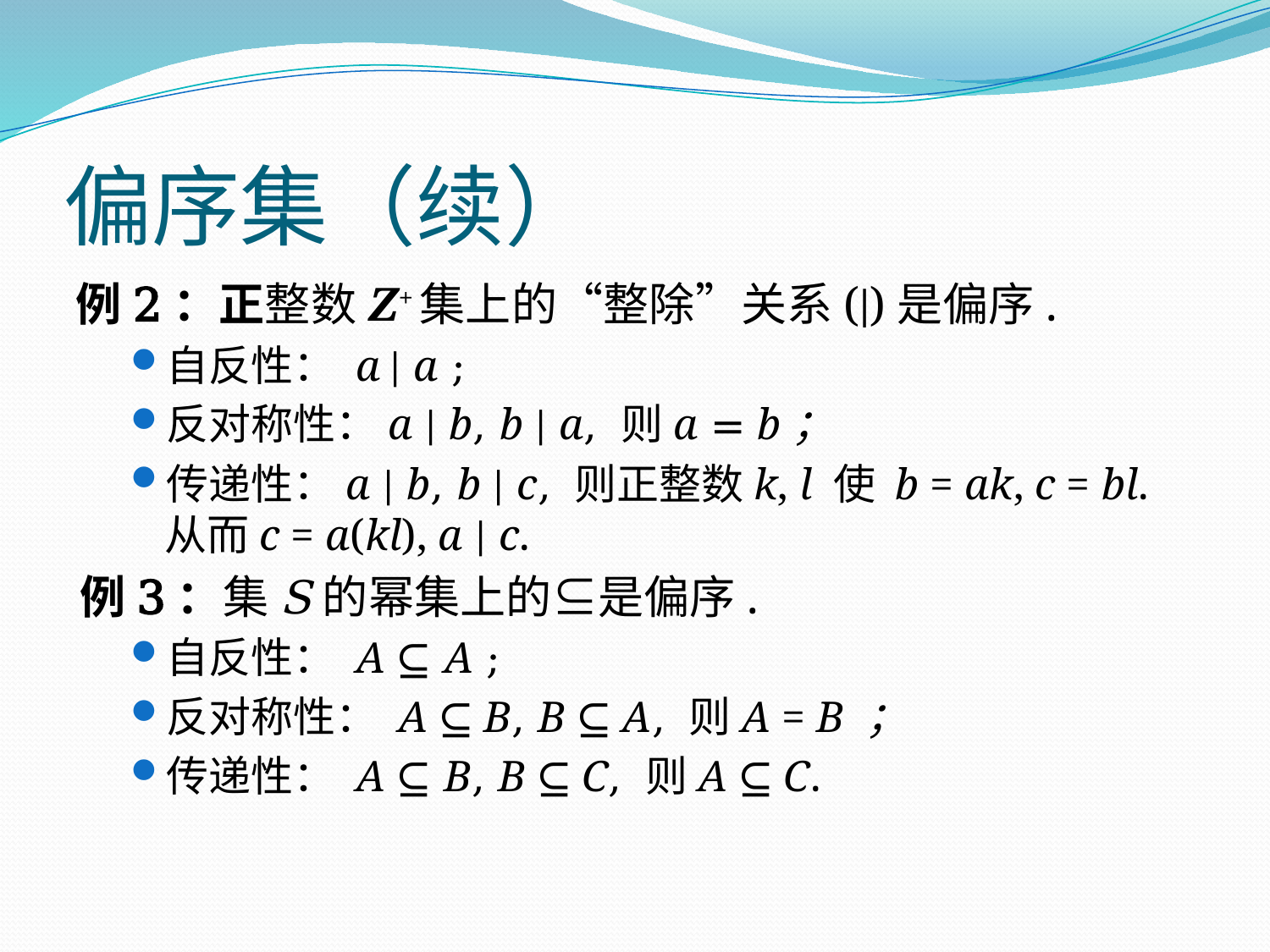

# 偏序集（续）
例2：正整数Z+集上的“整除”关系(∣)是偏序.
自反性： a ∣ a ;
反对称性：a ∣ b, b ∣ a, 则a = b；
传递性：a ∣ b, b ∣ c, 则正整数k, l 使 b = ak, c = bl. 从而c = a(kl), a ∣ c.
例3：集S的幂集上的⊆是偏序.
自反性： A ⊆ A ;
反对称性： A ⊆ B, B ⊆ A, 则A = B ；
传递性： A ⊆ B, B ⊆ C, 则A ⊆ C.